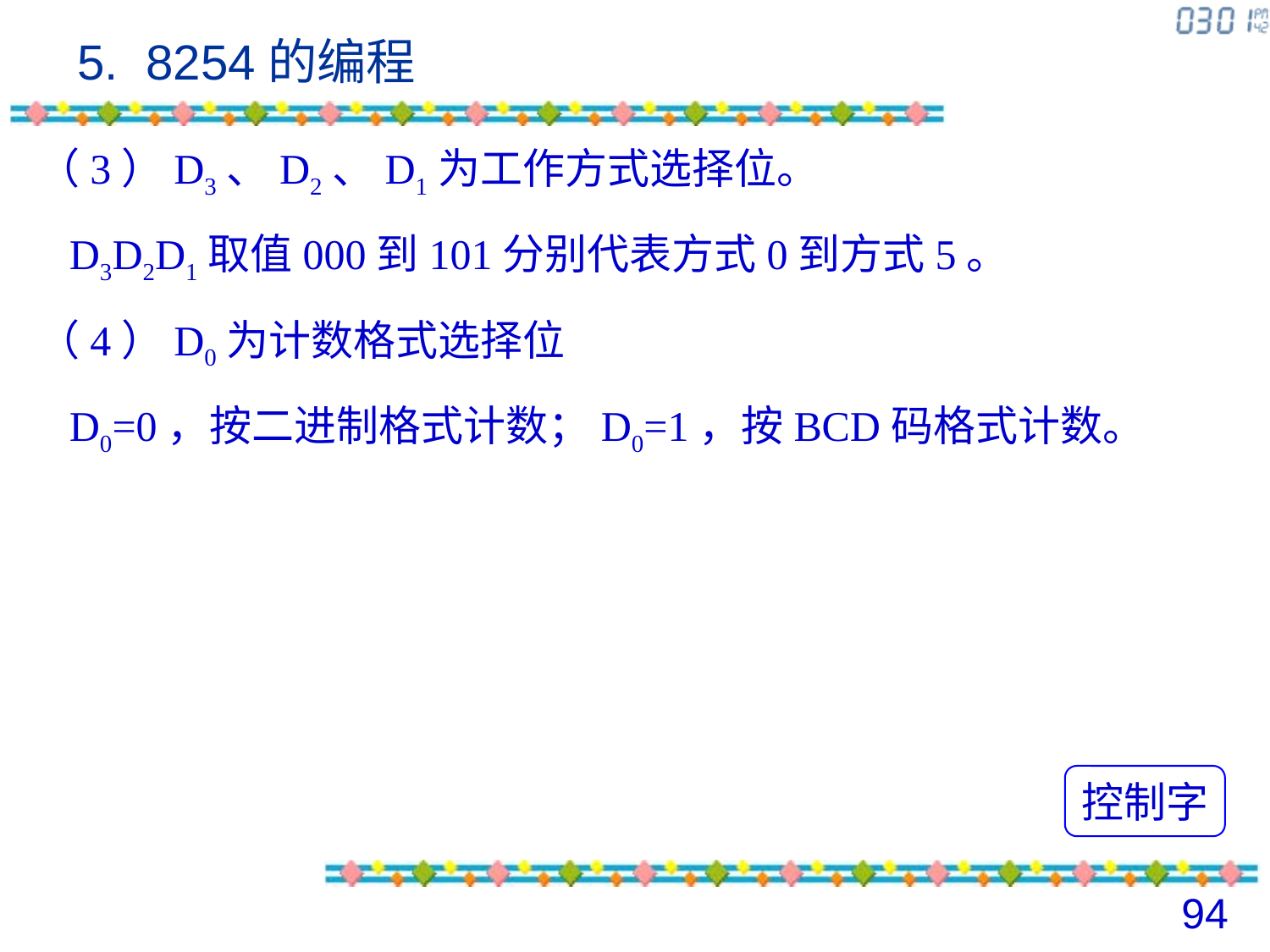

# 5.  8254的编程
（3）D3、D2、D1为工作方式选择位。
   D3D2D1取值000到101分别代表方式0到方式5。
（4）D0为计数格式选择位
   D0=0，按二进制格式计数；D0=1，按BCD码格式计数。
控制字